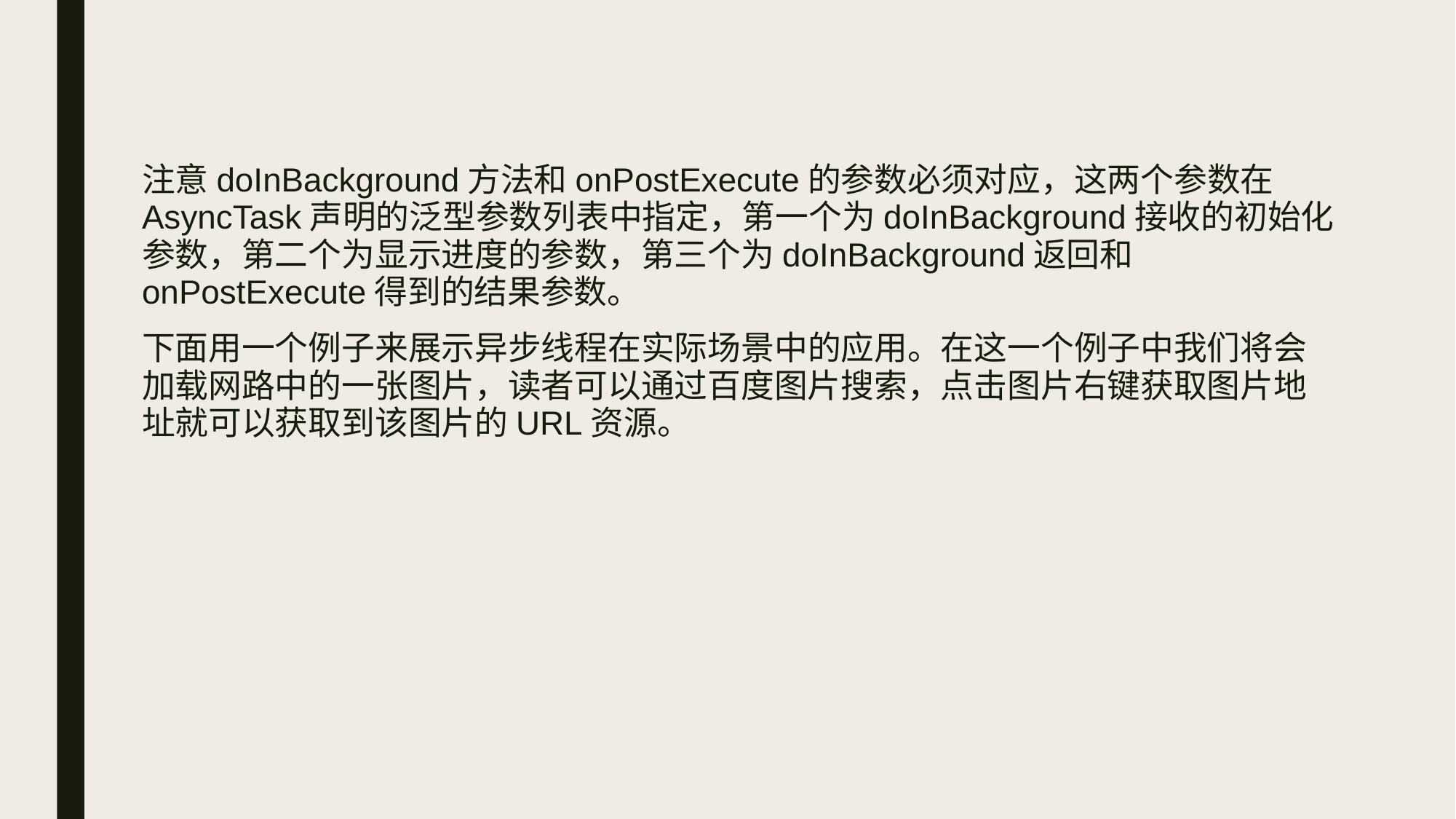

注意doInBackground方法和onPostExecute的参数必须对应，这两个参数在AsyncTask声明的泛型参数列表中指定，第一个为doInBackground接收的初始化参数，第二个为显示进度的参数，第三个为doInBackground返回和onPostExecute得到的结果参数。
下面用一个例子来展示异步线程在实际场景中的应用。在这一个例子中我们将会加载网路中的一张图片，读者可以通过百度图片搜索，点击图片右键获取图片地址就可以获取到该图片的URL资源。